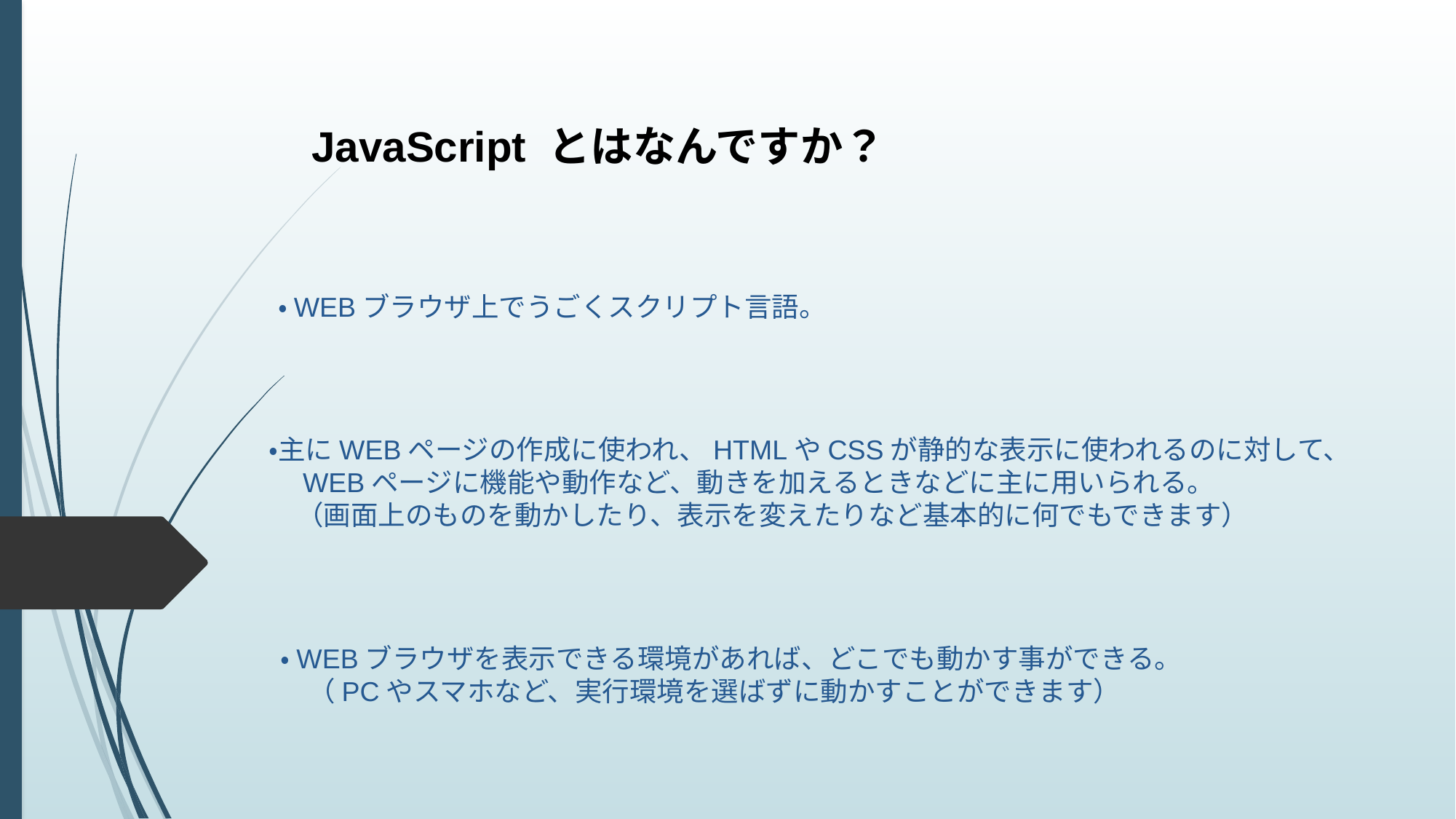

JavaScript とはなんですか？
・WEBブラウザ上でうごくスクリプト言語。
・主にWEBページの作成に使われ、HTMLやCSSが静的な表示に使われるのに対して、
　WEBページに機能や動作など、動きを加えるときなどに主に用いられる。
　（画面上のものを動かしたり、表示を変えたりなど基本的に何でもできます）
・WEBブラウザを表示できる環境があれば、どこでも動かす事ができる。
　（PCやスマホなど、実行環境を選ばずに動かすことができます）